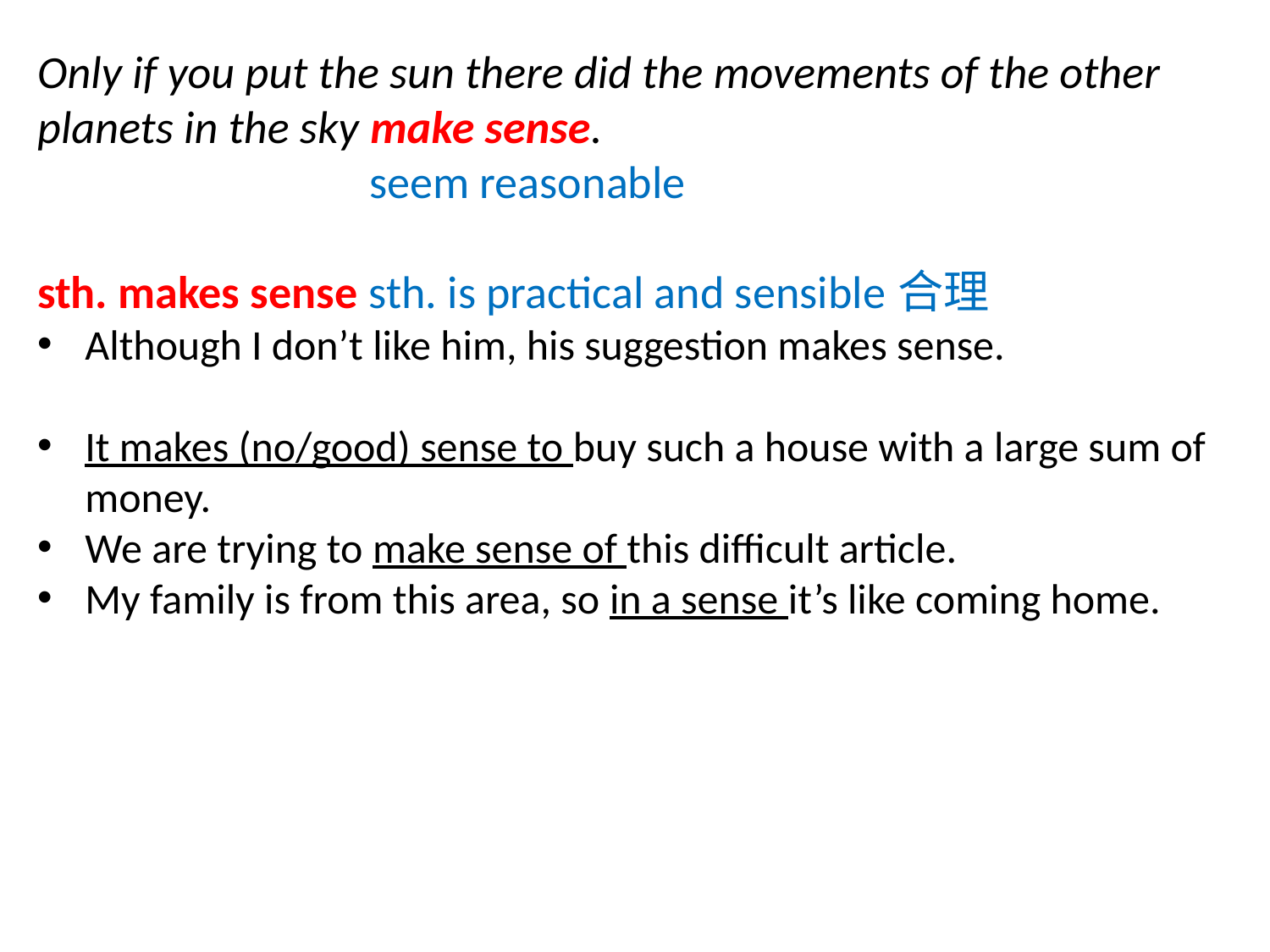

Only if you put the sun there did the movements of the other planets in the sky make sense.
                                seem reasonable

sth. makes sense sth. is practical and sensible合理
Although I don’t like him, his suggestion makes sense.

It makes (no/good) sense to buy such a house with a large sum of money.
We are trying to make sense of this difficult article.
My family is from this area, so in a sense it’s like coming home.